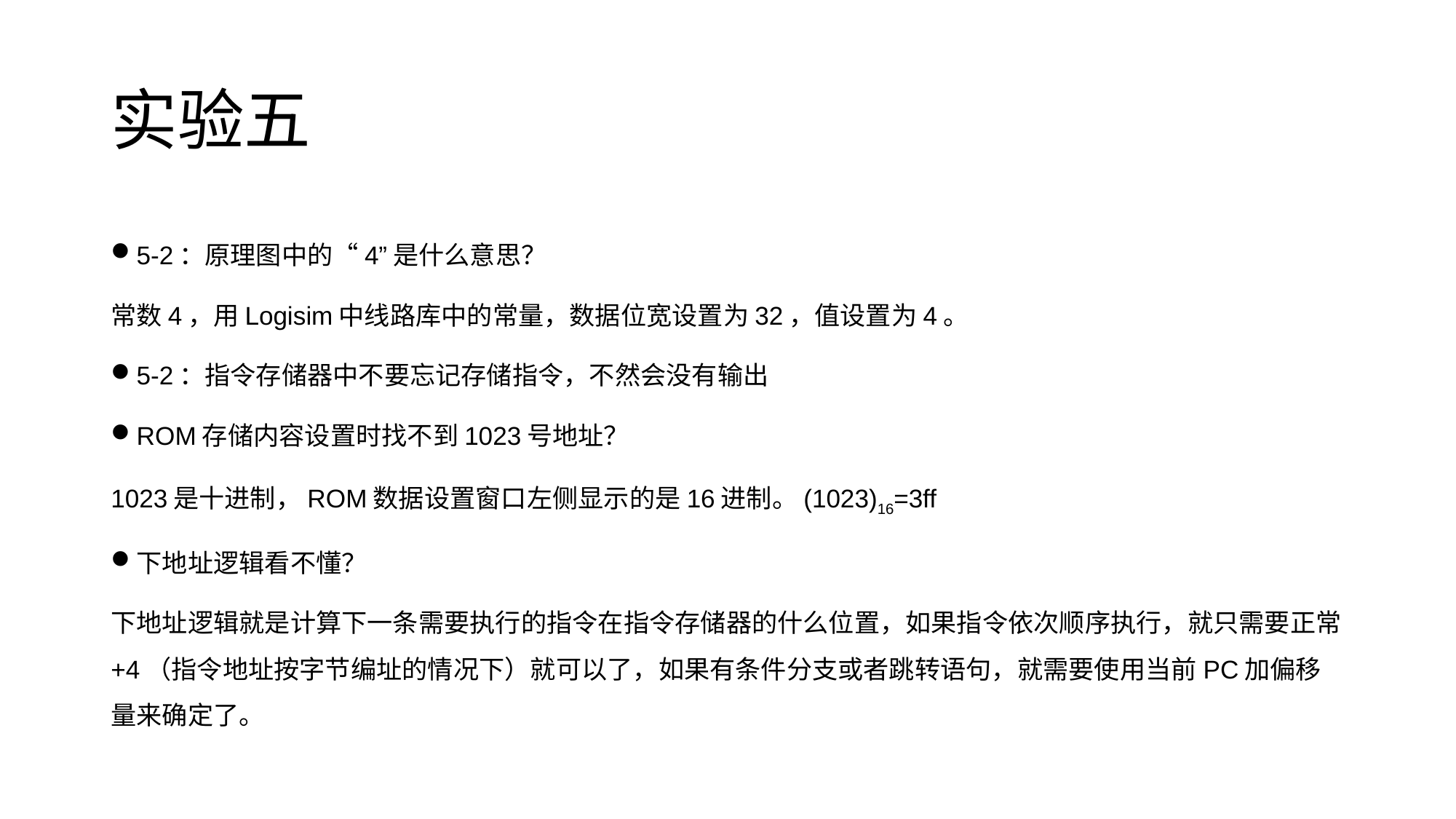

# 实验五
5-2：原理图中的“4”是什么意思？
常数4，用Logisim中线路库中的常量，数据位宽设置为32，值设置为4。
5-2：指令存储器中不要忘记存储指令，不然会没有输出
ROM存储内容设置时找不到1023号地址？
1023是十进制，ROM数据设置窗口左侧显示的是16进制。(1023)16=3ff
下地址逻辑看不懂？
下地址逻辑就是计算下一条需要执行的指令在指令存储器的什么位置，如果指令依次顺序执行，就只需要正常+4（指令地址按字节编址的情况下）就可以了，如果有条件分支或者跳转语句，就需要使用当前PC加偏移量来确定了。